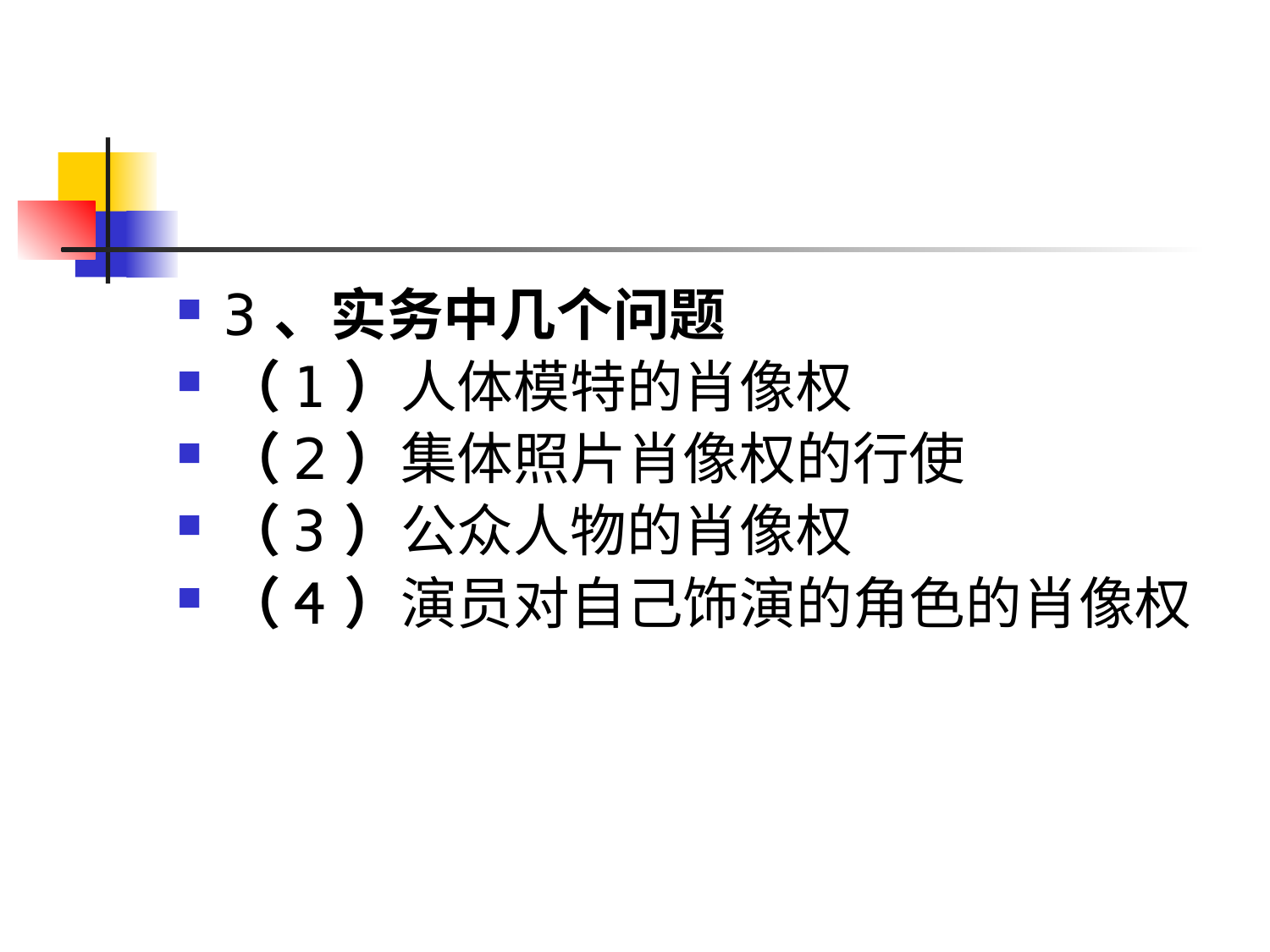

#
3、实务中几个问题
（1）人体模特的肖像权
（2）集体照片肖像权的行使
（3）公众人物的肖像权
（4）演员对自己饰演的角色的肖像权